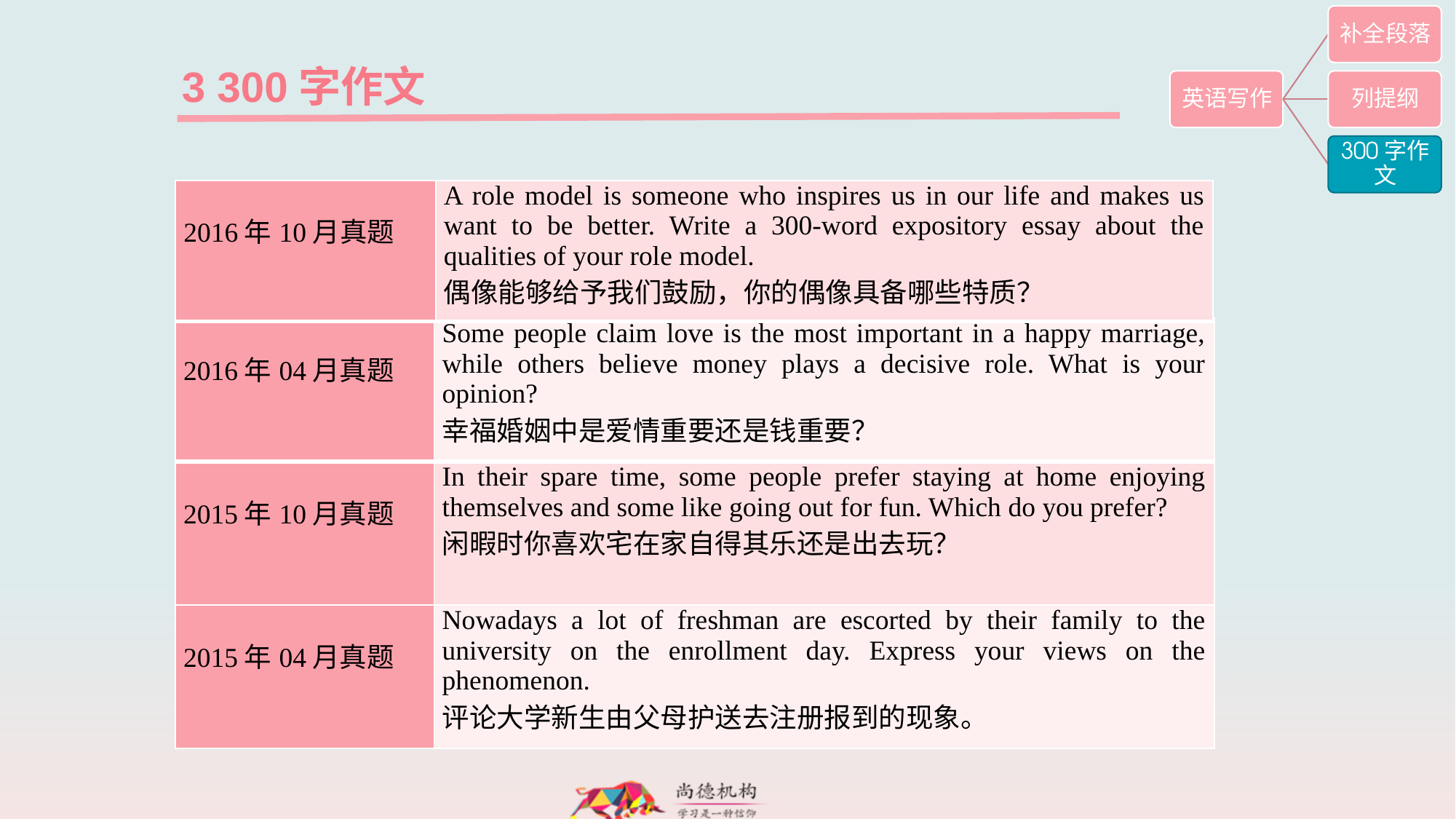

英语写作

补全段落

列提纲

300字作文
3 300字作文
| 2016年10月真题 | A role model is someone who inspires us in our life and makes us want to be better. Write a 300-word expository essay about the qualities of your role model. 偶像能够给予我们鼓励，你的偶像具备哪些特质？ |
| --- | --- |
| 2016年04月真题 | Some people claim love is the most important in a happy marriage, while others believe money plays a decisive role. What is your opinion? 幸福婚姻中是爱情重要还是钱重要？ |
| --- | --- |
| 2015年10月真题 | In their spare time, some people prefer staying at home enjoying themselves and some like going out for fun. Which do you prefer? 闲暇时你喜欢宅在家自得其乐还是出去玩？ |
| 2015年04月真题 | Nowadays a lot of freshman are escorted by their family to the university on the enrollment day. Express your views on the phenomenon. 评论大学新生由父母护送去注册报到的现象。 |